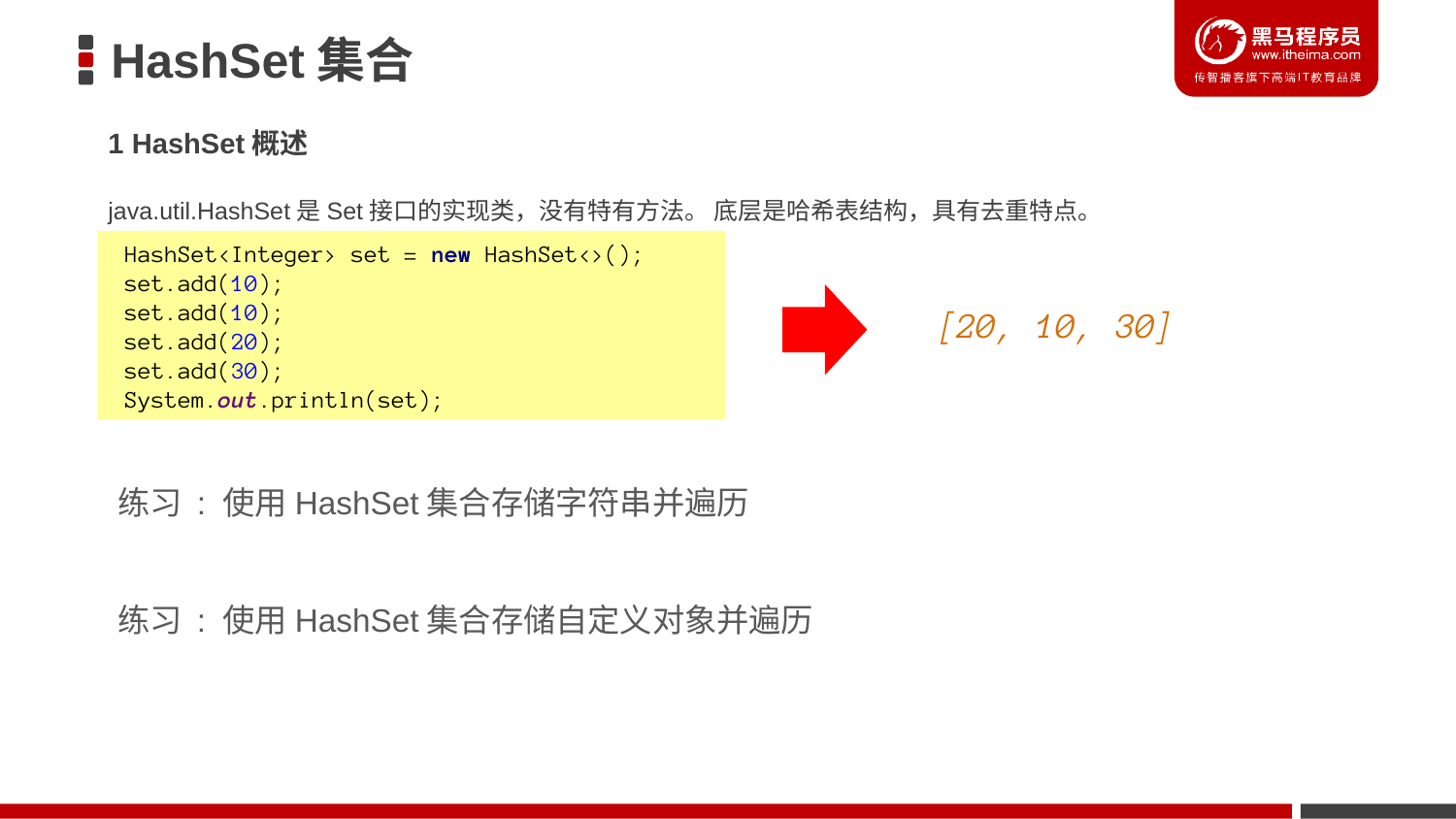

# HashSet集合
1 HashSet概述
java.util.HashSet是Set接口的实现类，没有特有方法。 底层是哈希表结构，具有去重特点。
 HashSet<Integer> set = new HashSet<>();
 set.add(10);
 set.add(10);
 set.add(20);
 set.add(30);
 System.out.println(set);

[20, 10, 30]
练习 : 使用HashSet集合存储字符串并遍历
练习 : 使用HashSet集合存储自定义对象并遍历